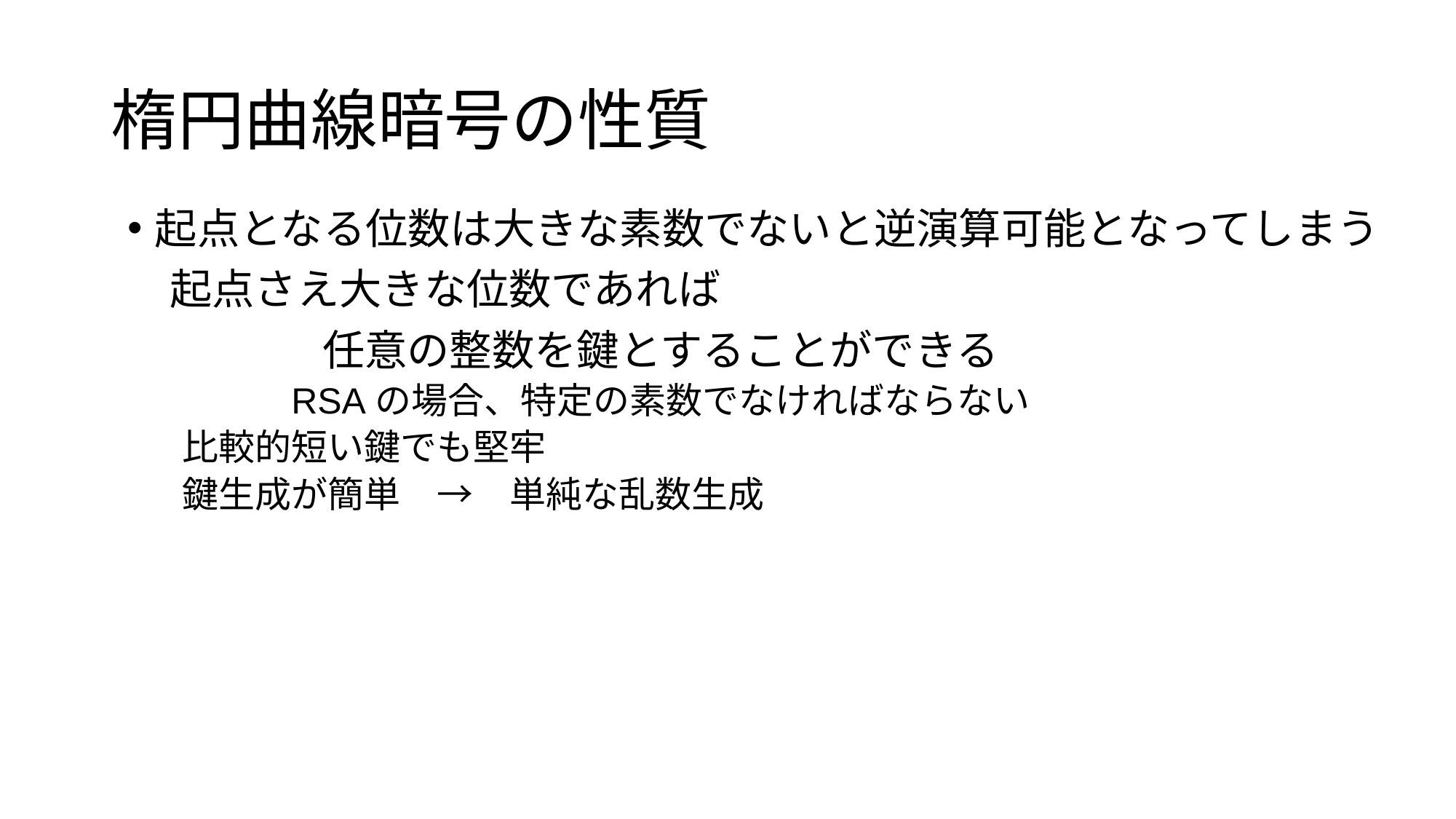

# 楕円曲線暗号の性質
起点となる位数は大きな素数でないと逆演算可能となってしまう
　起点さえ大きな位数であれば
	        任意の整数を鍵とすることができる
	RSAの場合、特定の素数でなければならない
比較的短い鍵でも堅牢
鍵生成が簡単　→　単純な乱数生成